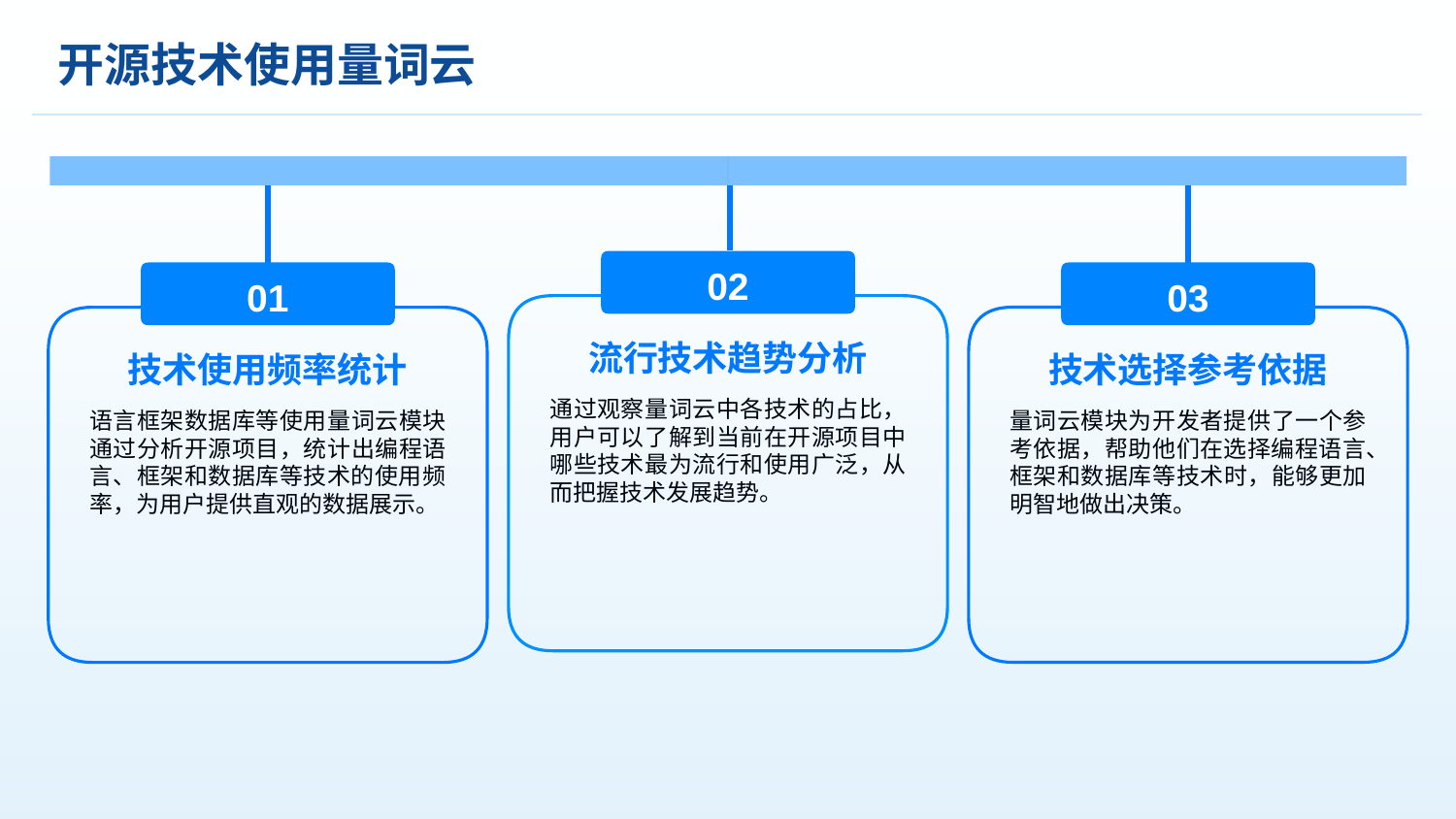

开源技术使用量词云

02

01
03

流行技术趋势分析
技术使用频率统计
技术选择参考依据
通过观察量词云中各技术的占比，用户可以了解到当前在开源项目中哪些技术最为流行和使用广泛，从而把握技术发展趋势。
语言框架数据库等使用量词云模块通过分析开源项目，统计出编程语言、框架和数据库等技术的使用频率，为用户提供直观的数据展示。
量词云模块为开发者提供了一个参考依据，帮助他们在选择编程语言、框架和数据库等技术时，能够更加明智地做出决策。